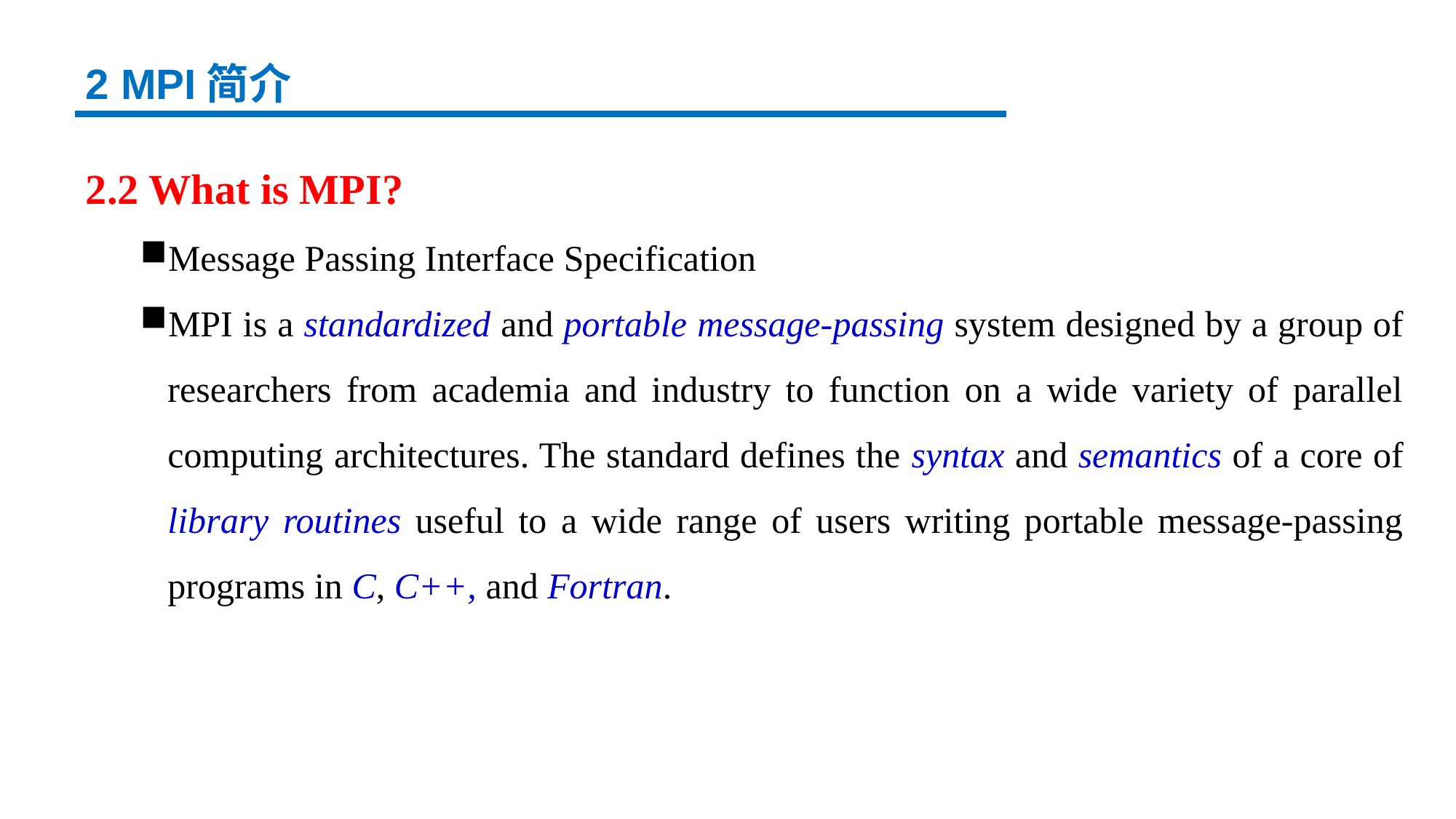

2 MPI简介
2.2 What is MPI?
Message Passing Interface Specification
MPI is a standardized and portable message-passing system designed by a group of researchers from academia and industry to function on a wide variety of parallel computing architectures. The standard defines the syntax and semantics of a core of library routines useful to a wide range of users writing portable message-passing programs in C, C++, and Fortran.